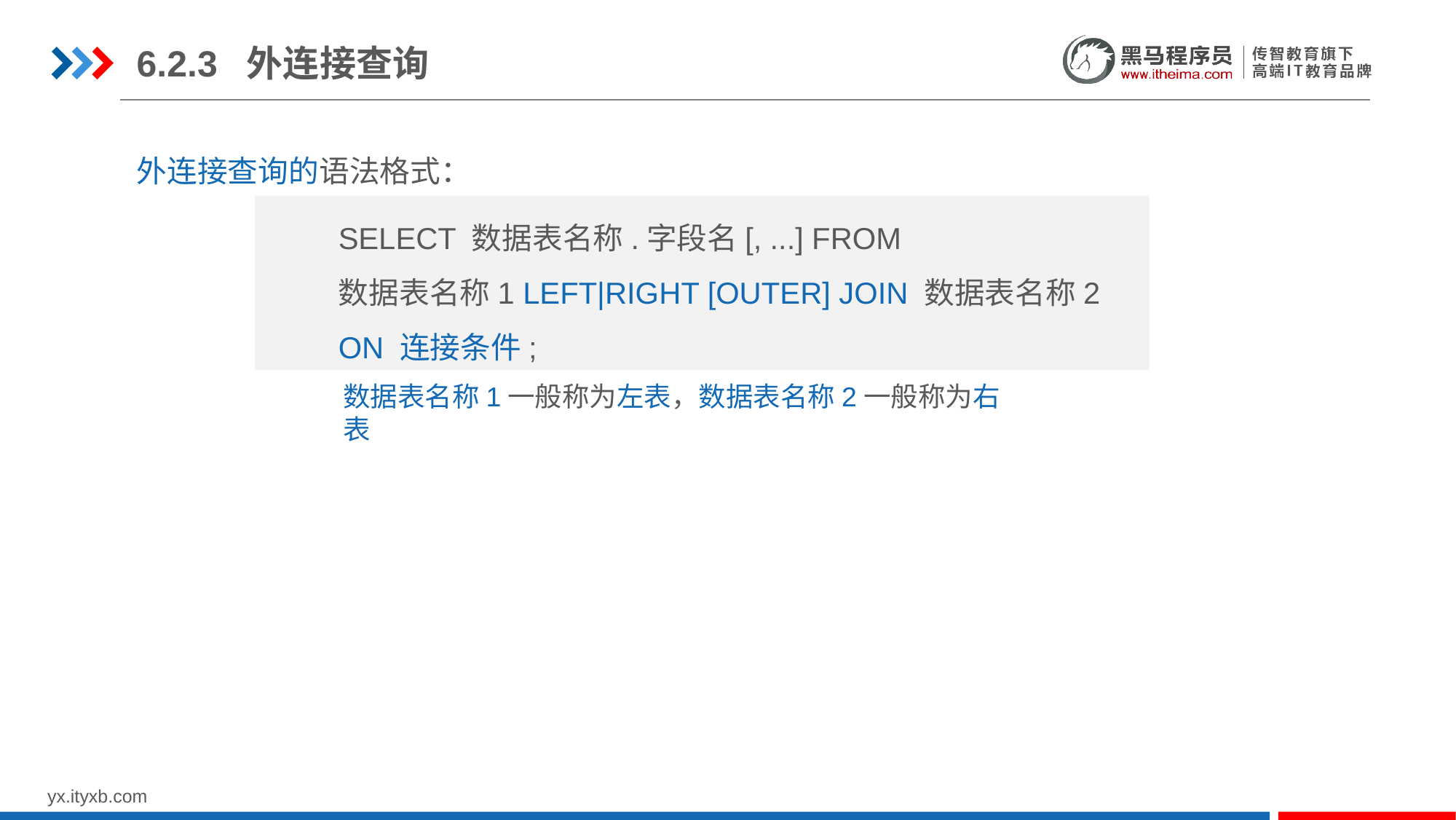

6.2.3  外连接查询
外连接查询的语法格式：
SELECT 数据表名称.字段名[, ...] FROM
数据表名称1 LEFT|RIGHT [OUTER] JOIN 数据表名称2
ON 连接条件;
数据表名称1一般称为左表，数据表名称2一般称为右表